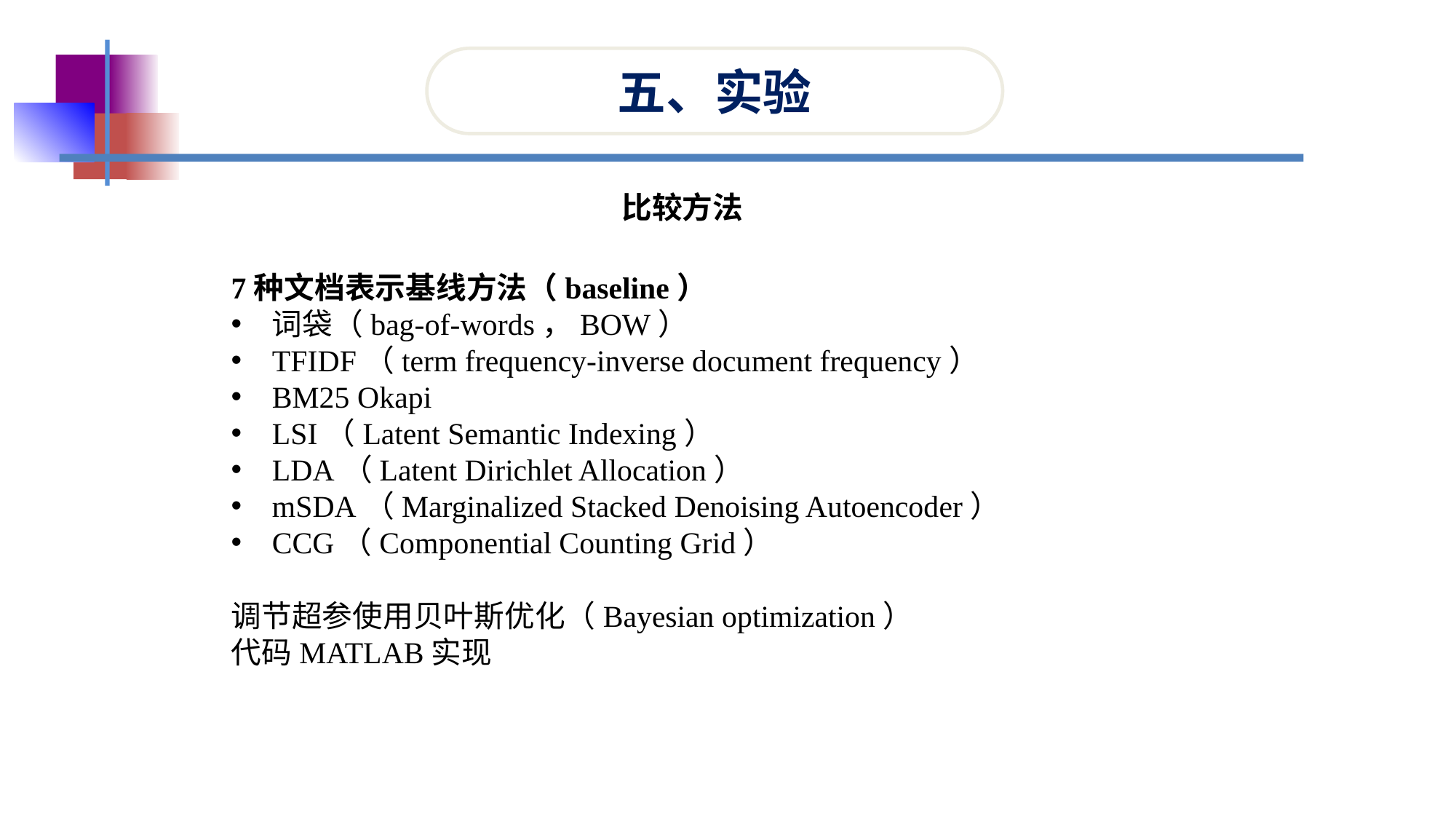

五、实验
比较方法
7种文档表示基线方法（baseline）
词袋（bag-of-words，BOW）
TFIDF（term frequency-inverse document frequency）
BM25 Okapi
LSI（Latent Semantic Indexing）
LDA（Latent Dirichlet Allocation）
mSDA（Marginalized Stacked Denoising Autoencoder）
CCG（Componential Counting Grid）

调节超参使用贝叶斯优化（Bayesian optimization）
代码MATLAB实现